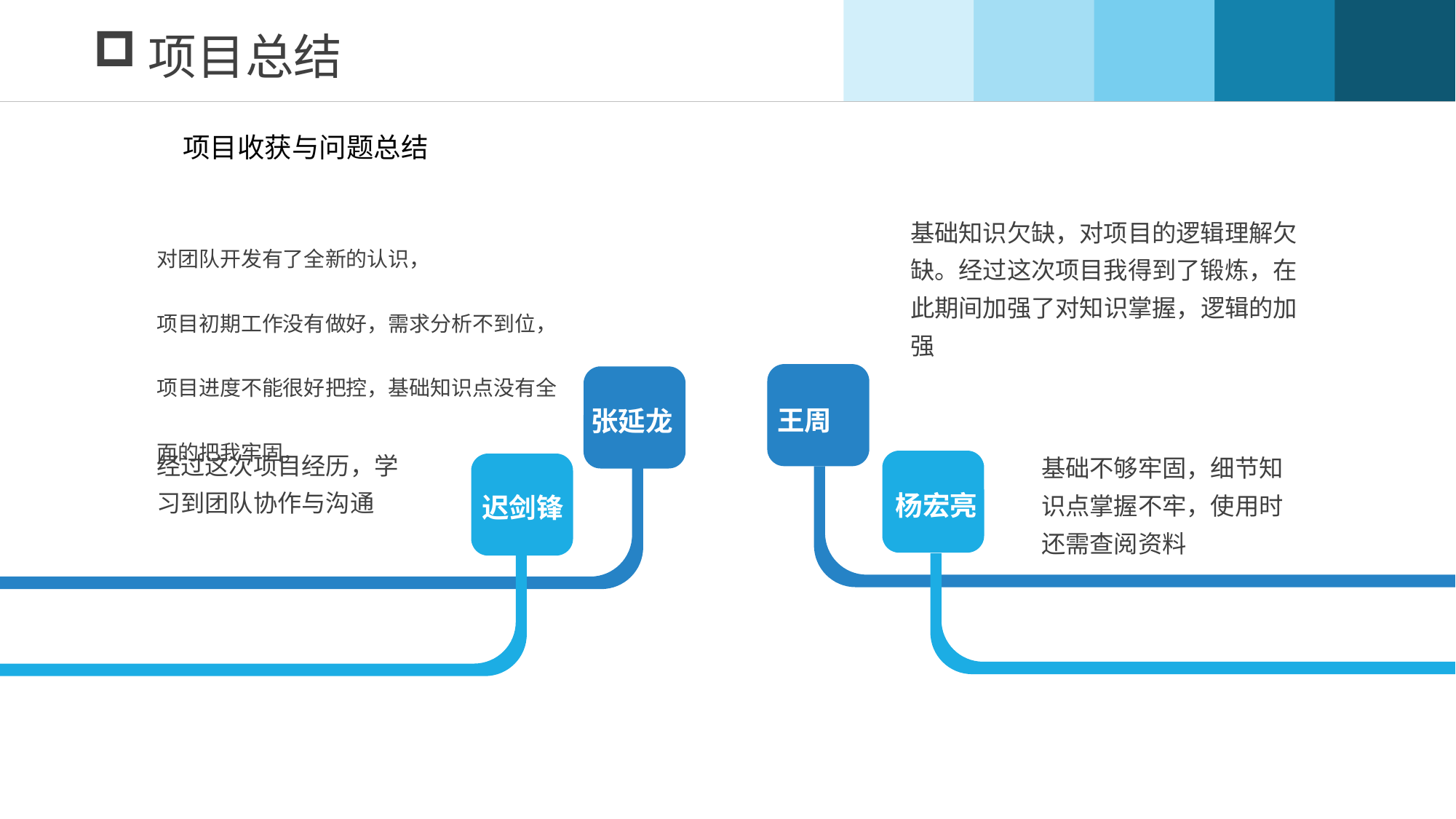

项目总结
项目收获与问题总结
对团队开发有了全新的认识，
项目初期工作没有做好，需求分析不到位，项目进度不能很好把控，基础知识点没有全面的把我牢固，
基础知识欠缺，对项目的逻辑理解欠缺。经过这次项目我得到了锻炼，在此期间加强了对知识掌握，逻辑的加强

王周

张延龙
经过这次项目经历，学习到团队协作与沟通
基础不够牢固，细节知识点掌握不牢，使用时还需查阅资料

杨宏亮

迟剑锋